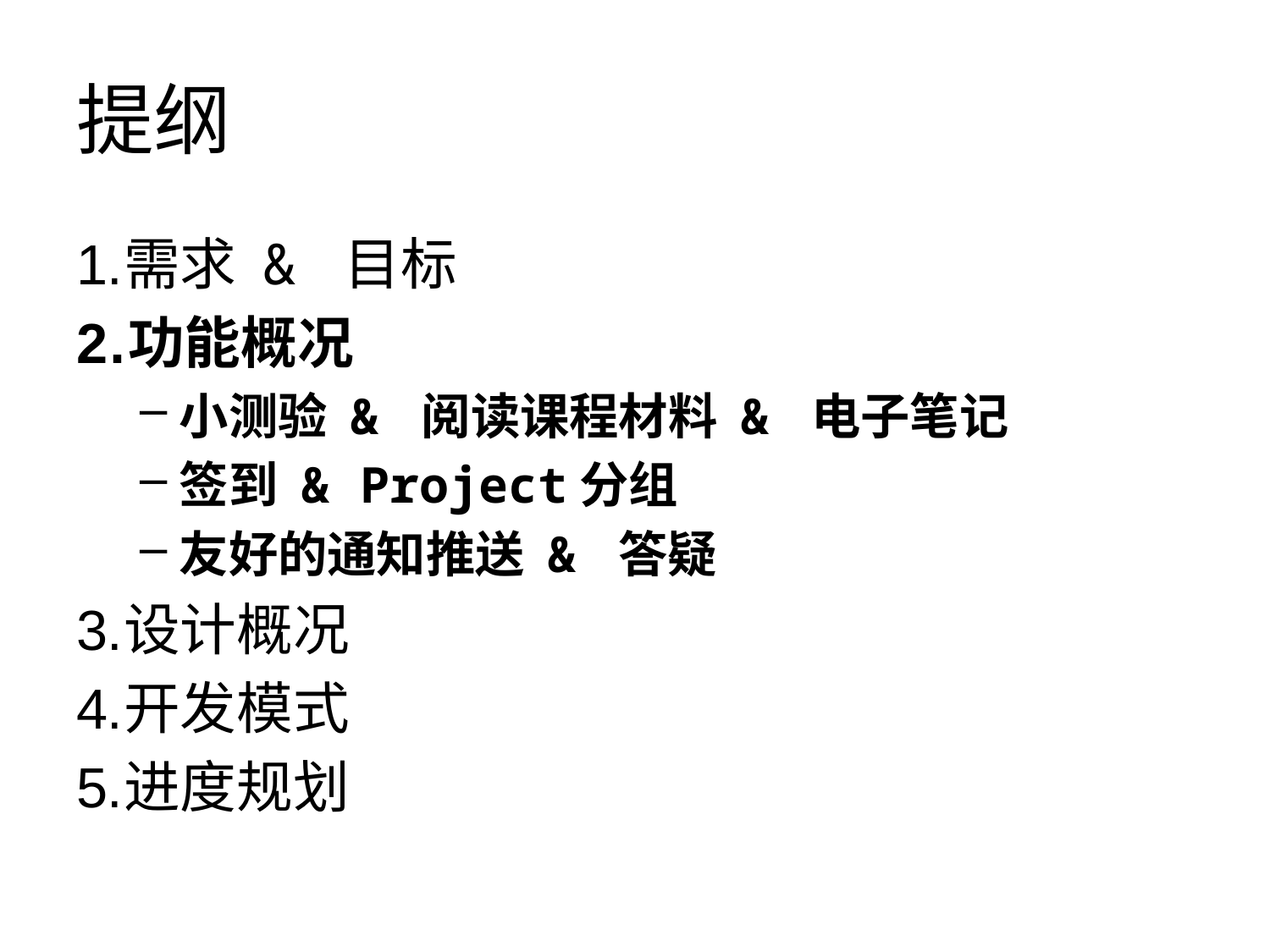

# 提纲
需求 & 目标
功能概况
小测验 & 阅读课程材料 & 电子笔记
签到 & Project分组
友好的通知推送 & 答疑
设计概况
开发模式
进度规划